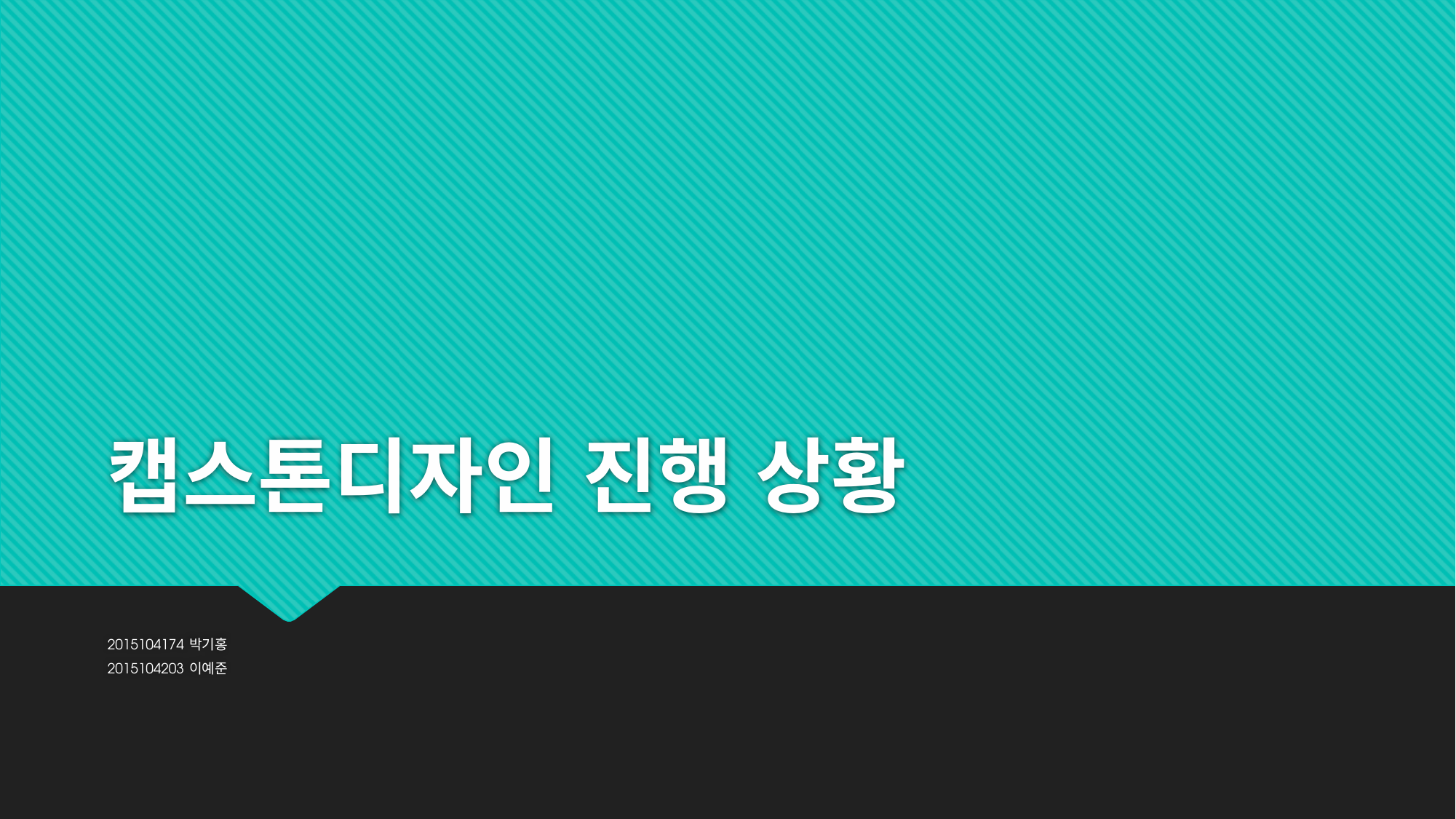

# 캡스톤디자인 진행 상황
2015104174 박기홍
2015104203 이예준